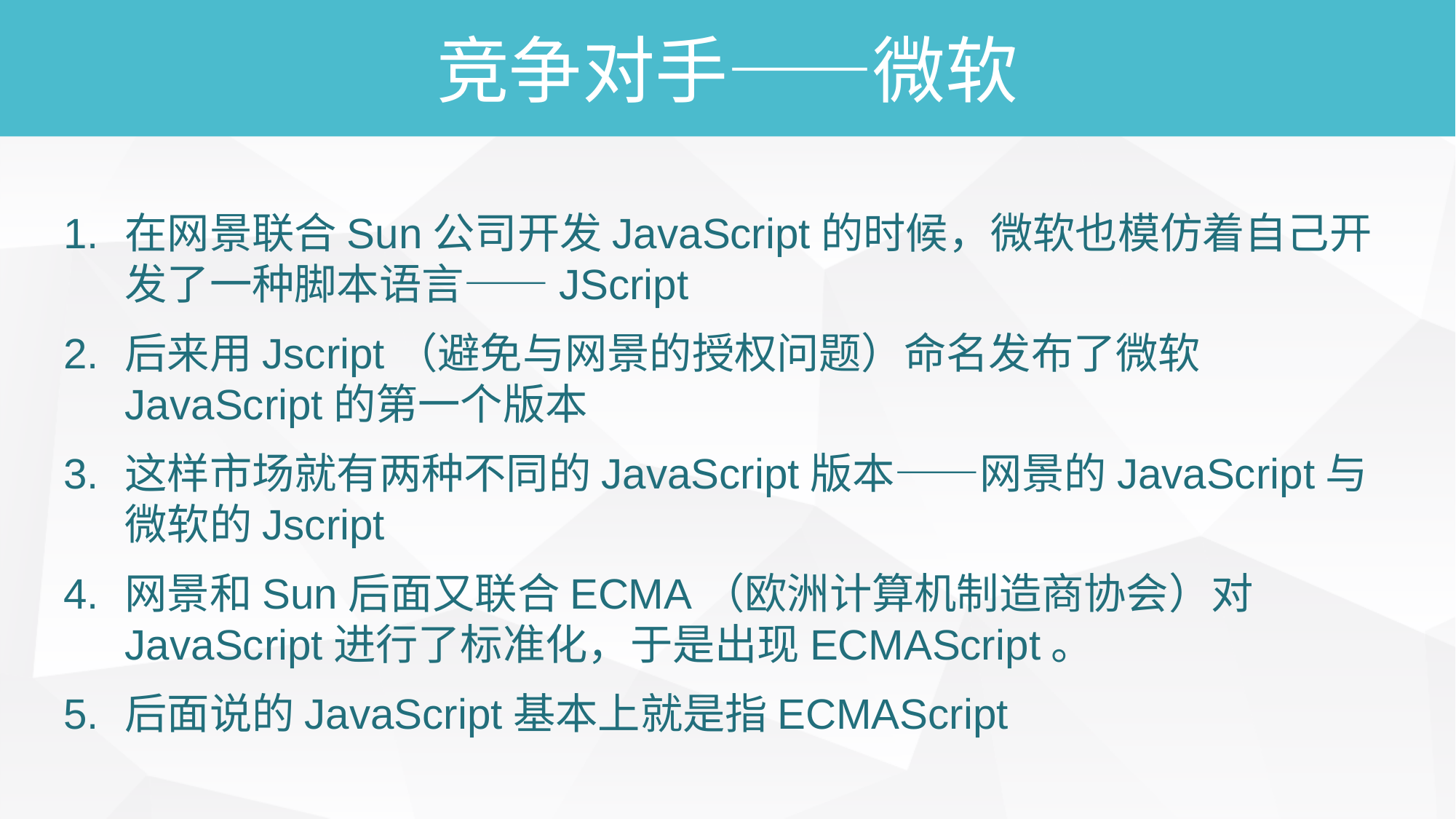

竞争对手——微软
在网景联合Sun公司开发JavaScript的时候，微软也模仿着自己开发了一种脚本语言——JScript
后来用Jscript（避免与网景的授权问题）命名发布了微软JavaScript的第一个版本
这样市场就有两种不同的JavaScript版本——网景的JavaScript与微软的Jscript
网景和Sun后面又联合ECMA（欧洲计算机制造商协会）对JavaScript进行了标准化，于是出现ECMAScript。
后面说的JavaScript基本上就是指ECMAScript